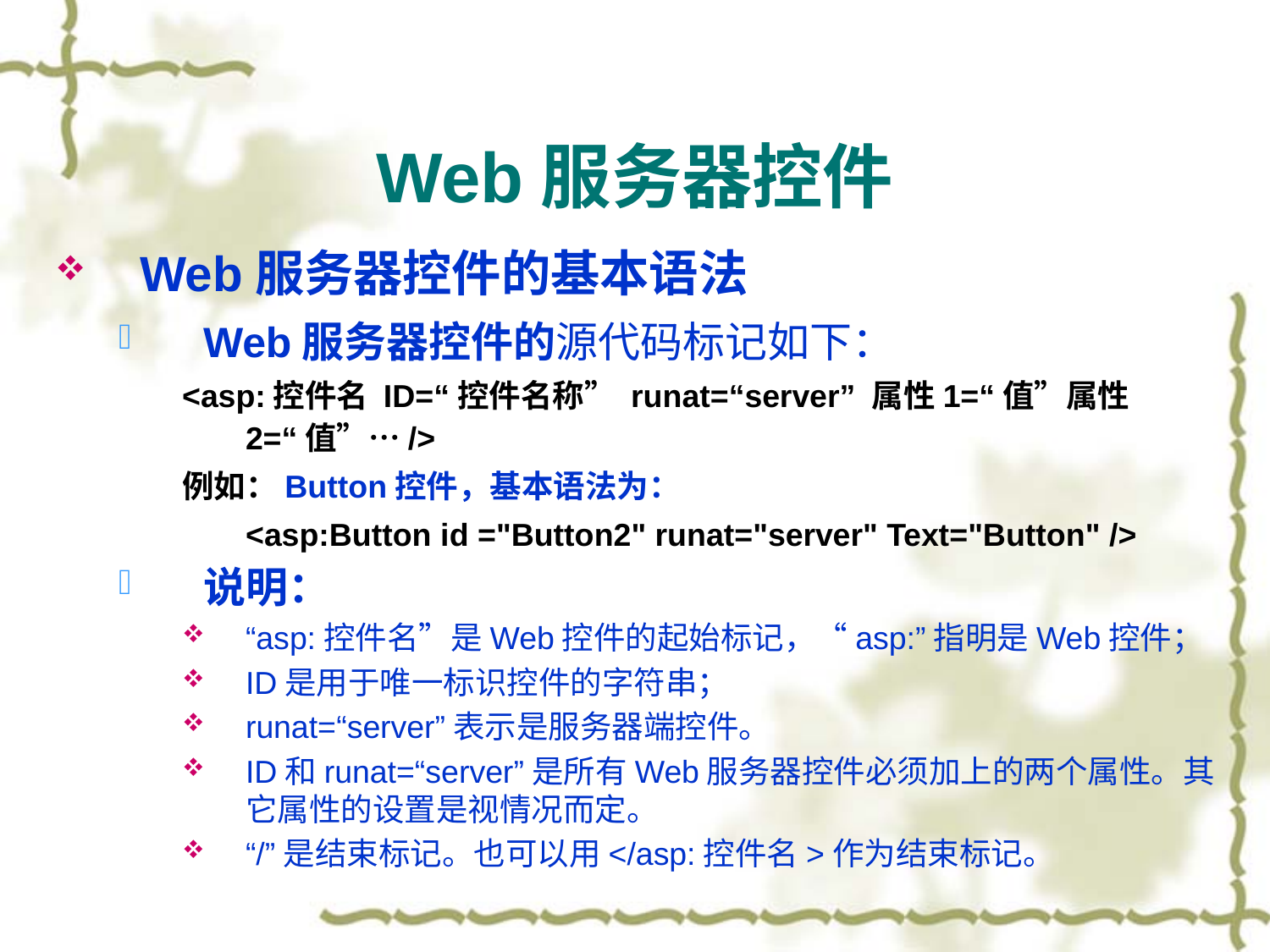

# Web服务器控件
Web服务器控件的基本语法
Web服务器控件的源代码标记如下：
<asp:控件名 ID=“控件名称” runat=“server” 属性1=“值”属性2=“值”…/>
例如：Button控件，基本语法为：
<asp:Button id ="Button2" runat="server" Text="Button" />
说明：
“asp:控件名”是Web控件的起始标记，“asp:”指明是Web控件；
ID是用于唯一标识控件的字符串；
runat=“server”表示是服务器端控件。
ID和runat=“server”是所有Web服务器控件必须加上的两个属性。其它属性的设置是视情况而定。
“/”是结束标记。也可以用</asp:控件名>作为结束标记。